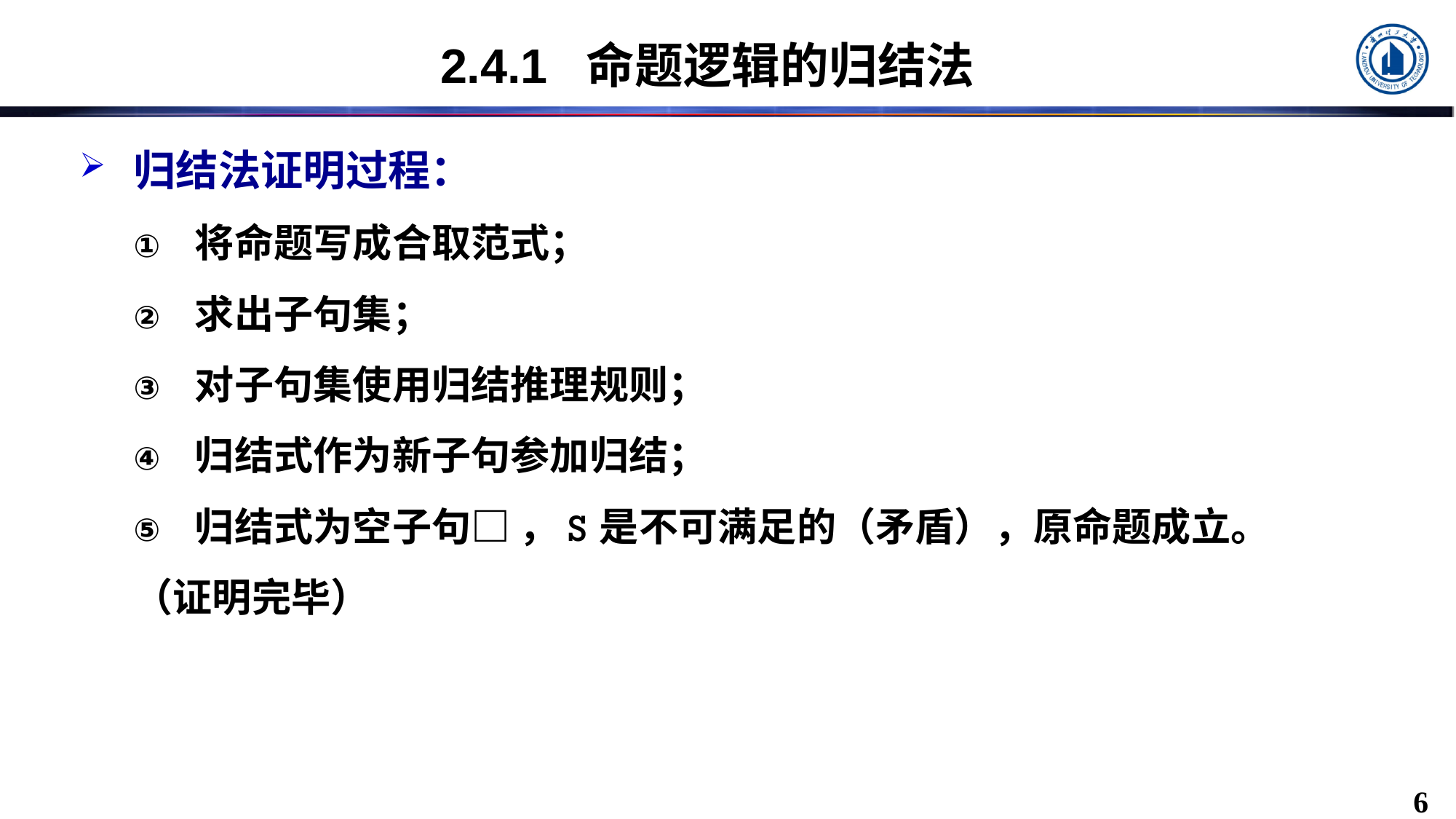

# 2.4.1  命题逻辑的归结法
归结法证明过程：
将命题写成合取范式；
求出子句集；
对子句集使用归结推理规则；
归结式作为新子句参加归结；
归结式为空子句□ ，S是不可满足的（矛盾），原命题成立。
（证明完毕）

6